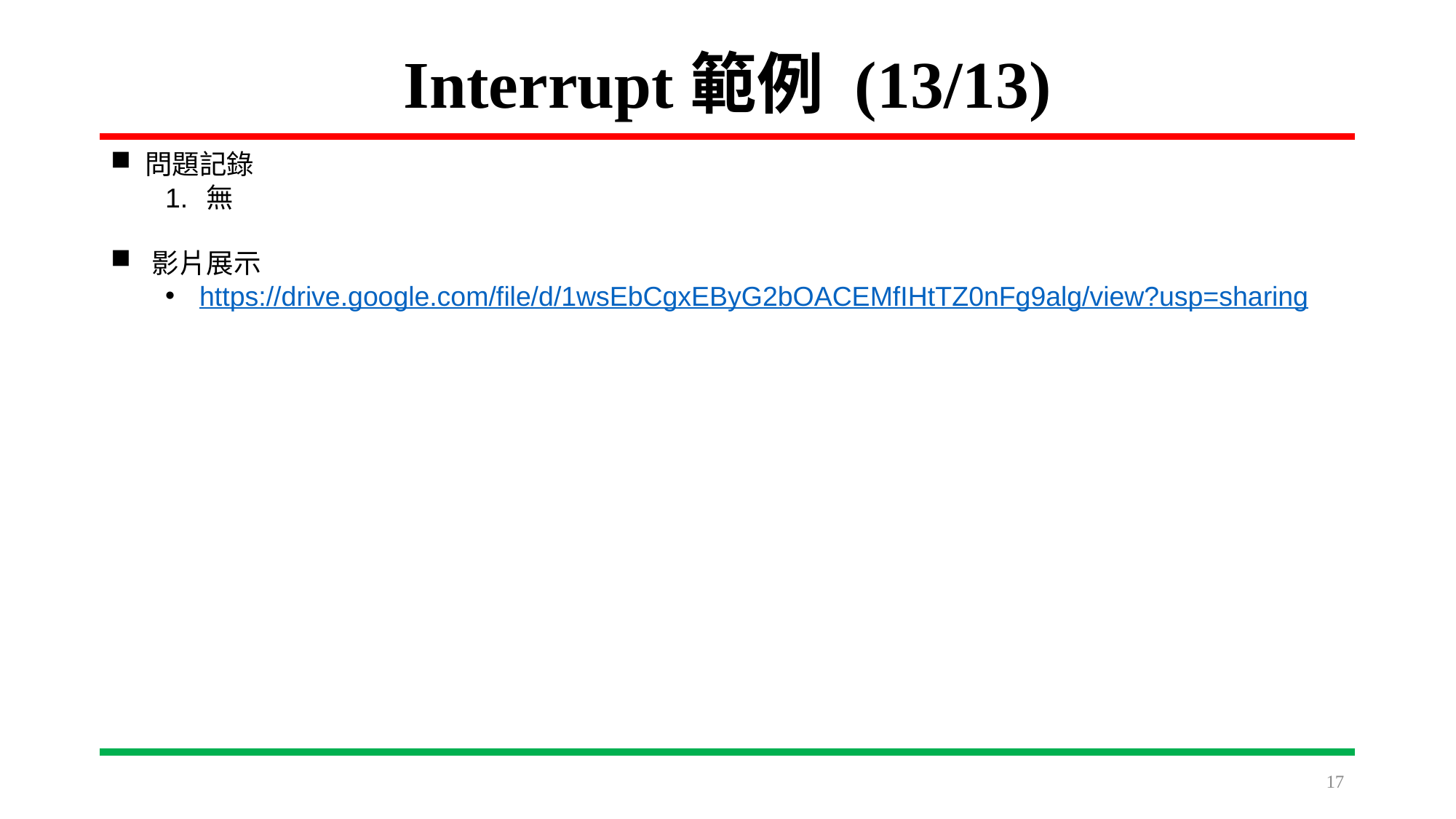

# Interrupt範例 (13/13)
問題記錄
無

影片展示
https://drive.google.com/file/d/1wsEbCgxEByG2bOACEMfIHtTZ0nFg9alg/view?usp=sharing

17